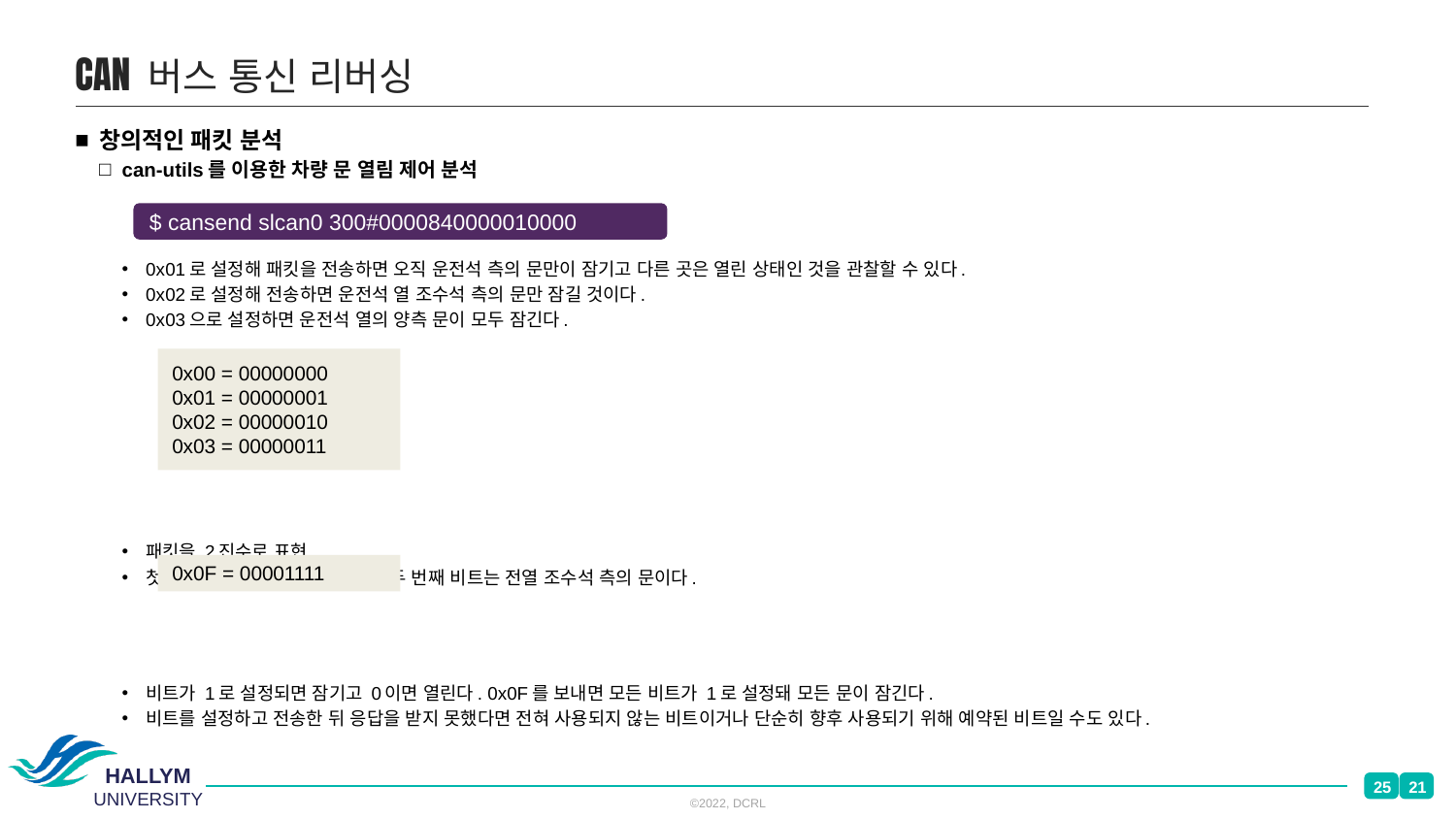

# CAN 버스 통신 리버싱
창의적인 패킷 분석
can-utils를 이용한 차량 문 열림 제어 분석

0x01로 설정해 패킷을 전송하면 오직 운전석 측의 문만이 잠기고 다른 곳은 열린 상태인 것을 관찰할 수 있다.
0x02로 설정해 전송하면 운전석 열 조수석 측의 문만 잠길 것이다.
0x03으로 설정하면 운전석 열의 양측 문이 모두 잠긴다.

패킷을 2진수로 표현.
첫 번째 비트는 운전석 측의 문, 두 번째 비트는 전열 조수석 측의 문이다.

비트가 1로 설정되면 잠기고 0이면 열린다. 0x0F를 보내면 모든 비트가 1로 설정돼 모든 문이 잠긴다.
비트를 설정하고 전송한 뒤 응답을 받지 못했다면 전혀 사용되지 않는 비트이거나 단순히 향후 사용되기 위해 예약된 비트일 수도 있다.

$ cansend slcan0 300#0000840000010000
0x00 = 00000000
0x01 = 00000001
0x02 = 00000010
0x03 = 00000011
0x0F = 00001111